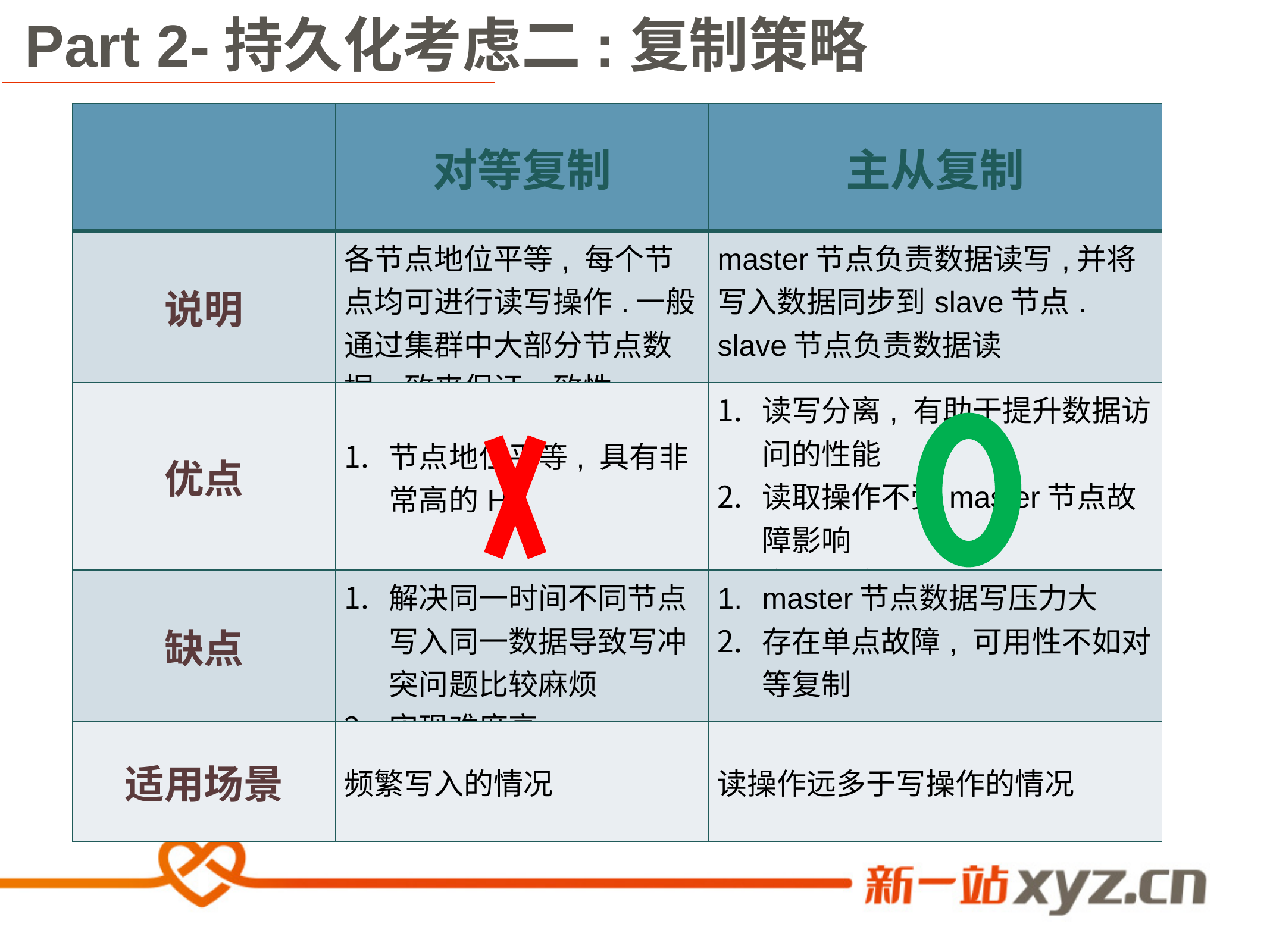

Part 2-持久化考虑二:复制策略

|  | 对等复制 | 主从复制 |
| --- | --- | --- |
| 说明 | 各节点地位平等, 每个节点均可进行读写操作.一般通过集群中大部分节点数据一致来保证一致性 | master节点负责数据读写,并将写入数据同步到slave节点. slave节点负责数据读 |
| 优点 | 节点地位平等, 具有非常高的HA | 读写分离, 有助于提升数据访问的性能 读取操作不受master节点故障影响 实现难度低 |
| 缺点 | 解决同一时间不同节点写入同一数据导致写冲突问题比较麻烦 实现难度高 | master节点数据写压力大 存在单点故障, 可用性不如对等复制 |
| 适用场景 | 频繁写入的情况 | 读操作远多于写操作的情况 |